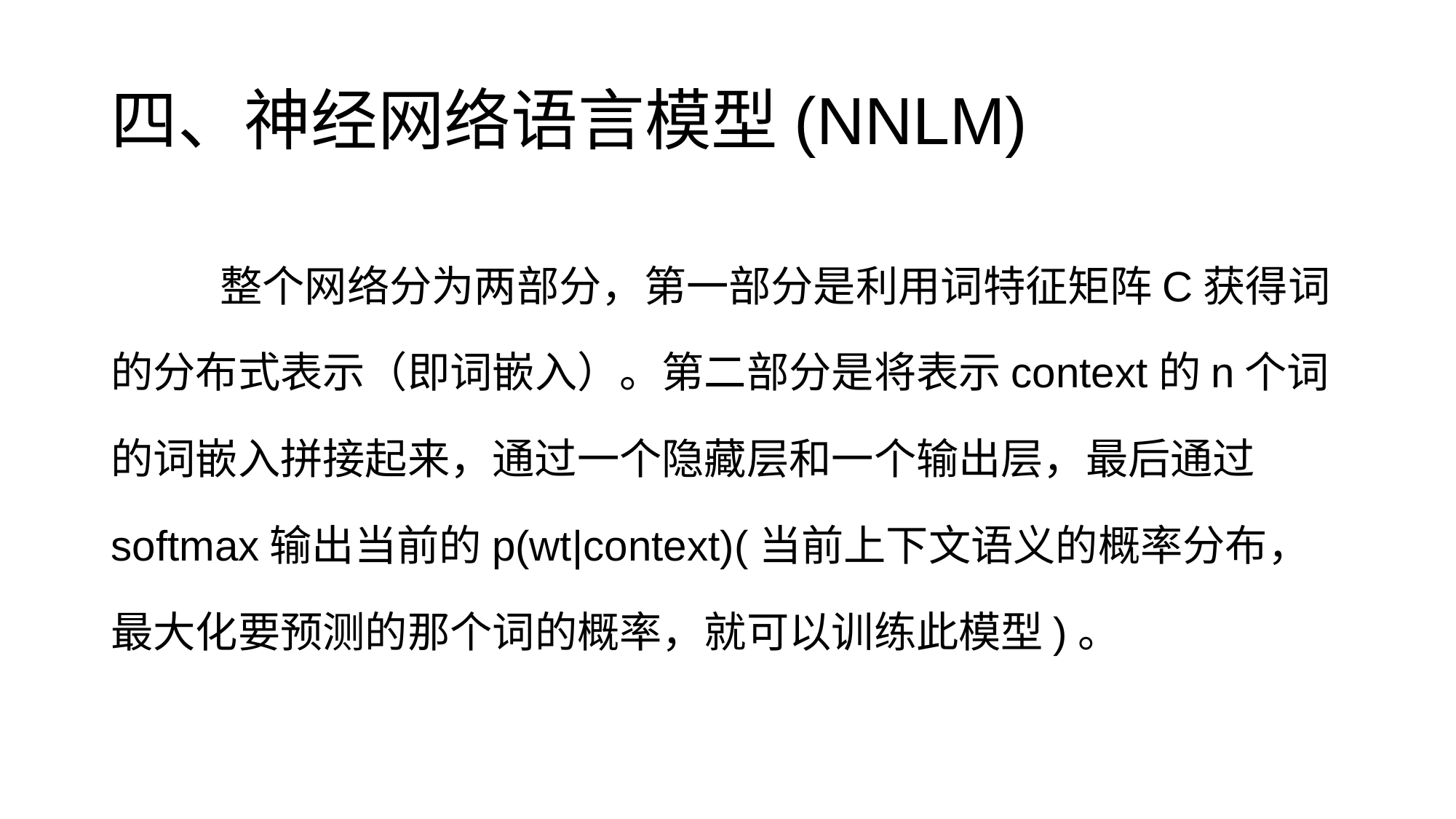

# 四、神经网络语言模型(NNLM)
	整个网络分为两部分，第一部分是利用词特征矩阵C获得词的分布式表示（即词嵌入）。第二部分是将表示context的n个词的词嵌入拼接起来，通过一个隐藏层和一个输出层，最后通过softmax输出当前的p(wt|context)(当前上下文语义的概率分布，最大化要预测的那个词的概率，就可以训练此模型)。